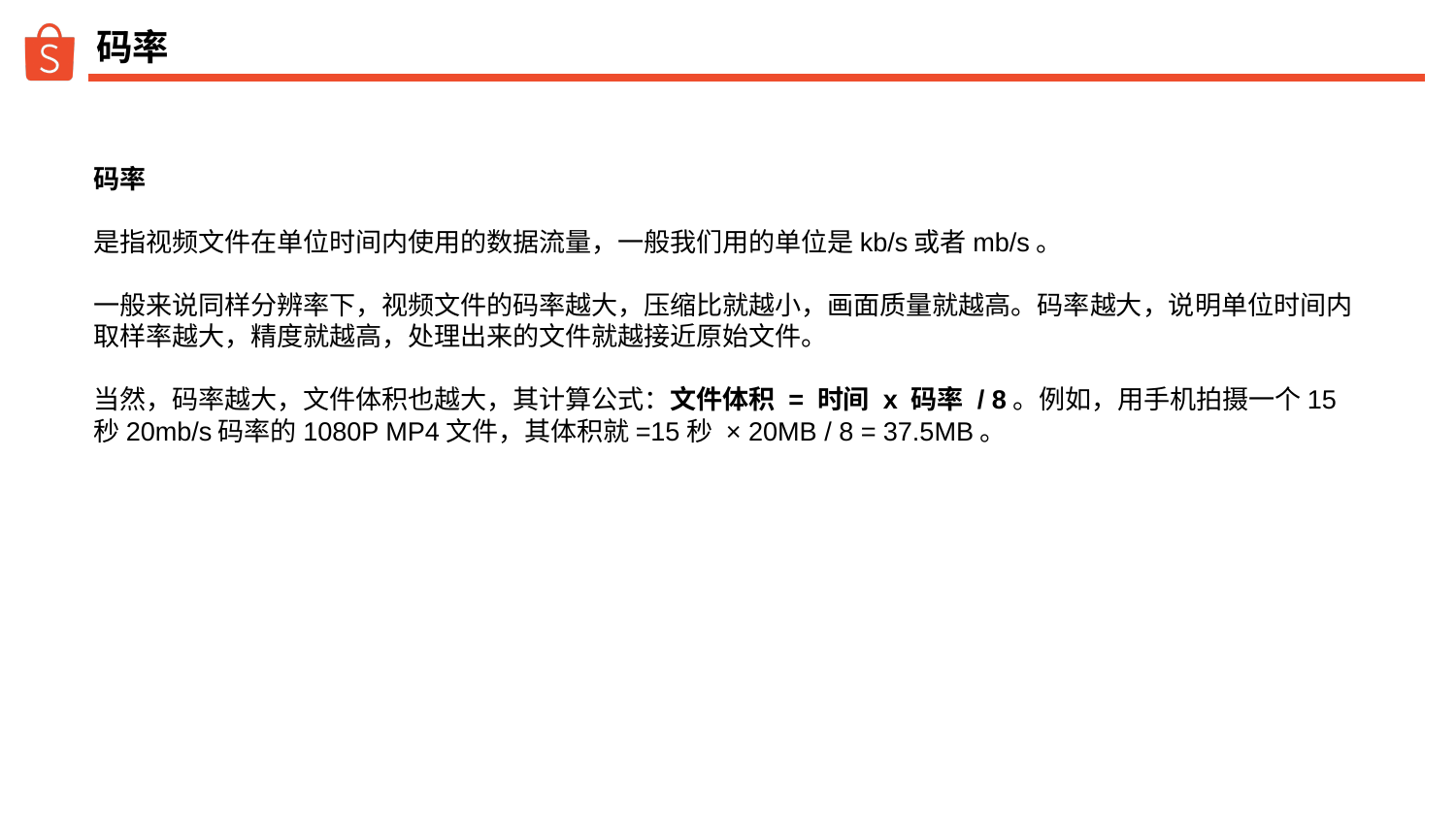

# 码率
码率

是指视频文件在单位时间内使用的数据流量，一般我们用的单位是kb/s或者mb/s。

一般来说同样分辨率下，视频文件的码率越大，压缩比就越小，画面质量就越高。码率越大，说明单位时间内取样率越大，精度就越高，处理出来的文件就越接近原始文件。

当然，码率越大，文件体积也越大，其计算公式：文件体积 = 时间 x 码率 / 8。例如，用手机拍摄一个15秒20mb/s码率的1080P MP4文件，其体积就=15秒 × 20MB / 8 = 37.5MB。